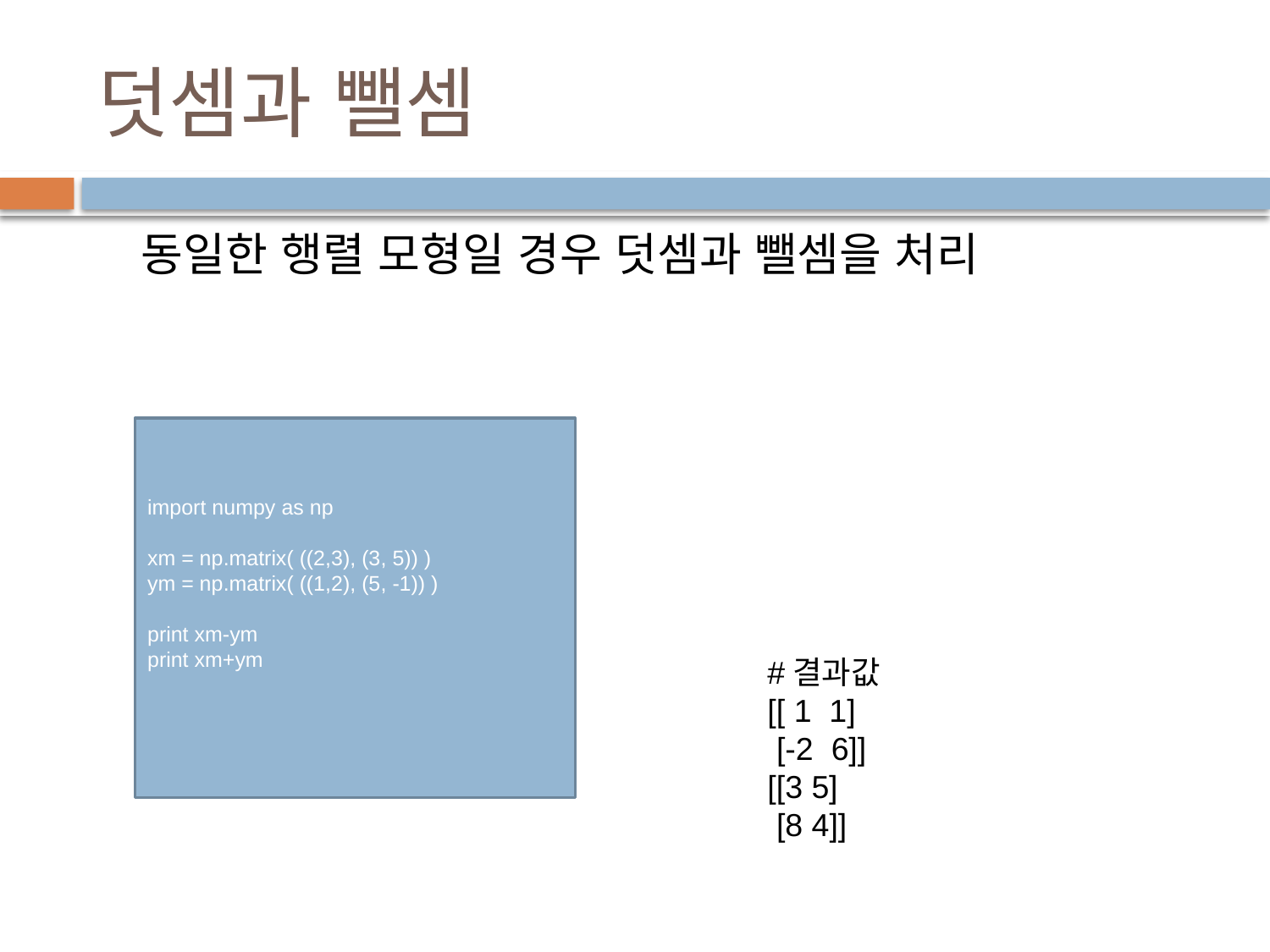

# 덧셈과 뺄셈
동일한 행렬 모형일 경우 덧셈과 뺄셈을 처리
import numpy as np

xm = np.matrix( ((2,3), (3, 5)) )
ym = np.matrix( ((1,2), (5, -1)) )

print xm-ym
print xm+ym

#결과값
[[ 1  1]
 [-2  6]]
[[3 5]
 [8 4]]